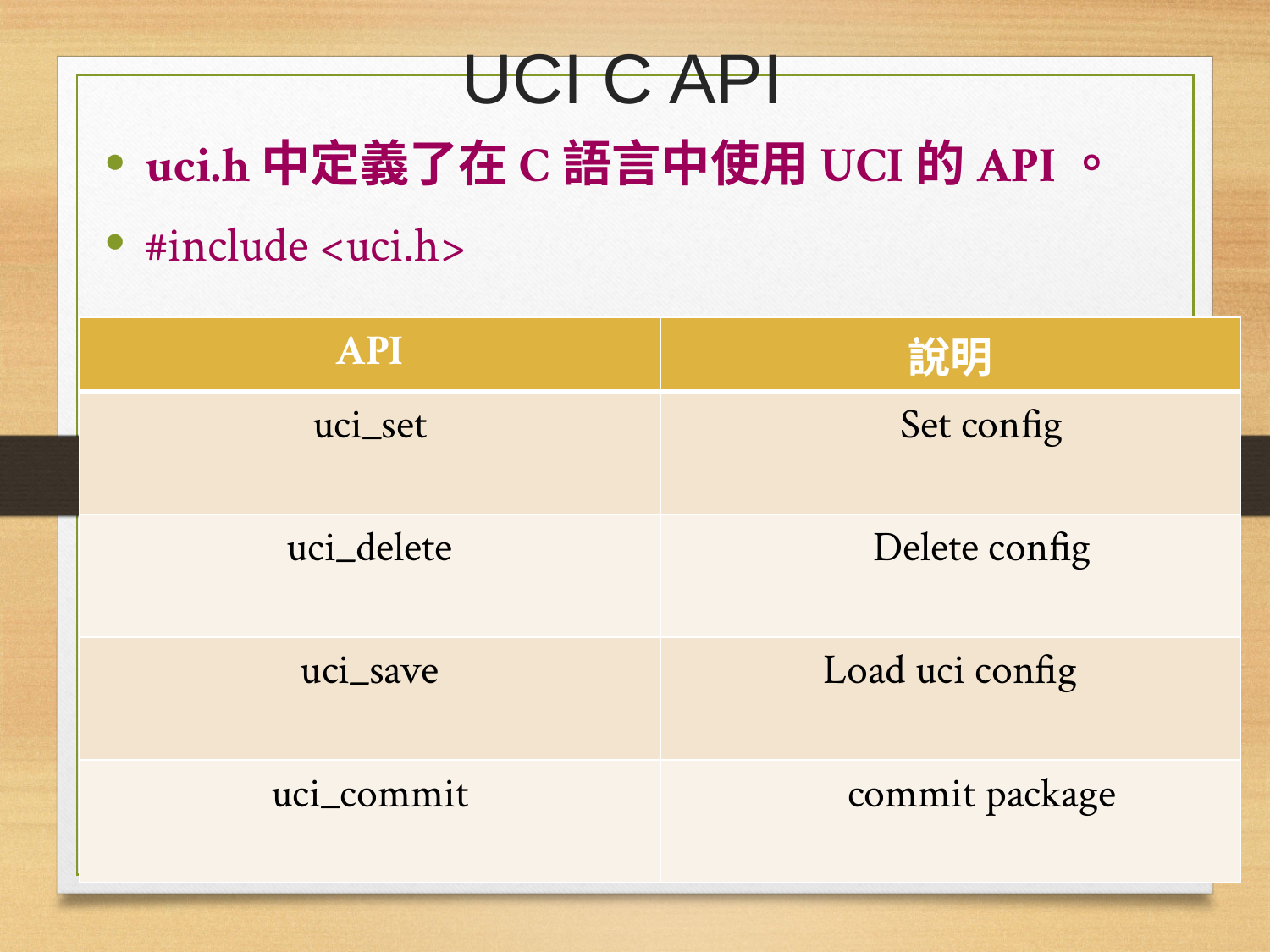

# UCI C API
uci.h中定義了在C語言中使用UCI的API。
#include <uci.h>
| API | 說明 |
| --- | --- |
| uci\_set | Set config |
| uci\_delete | Delete config |
| uci\_save | Load uci config |
| uci\_commit | commit package |